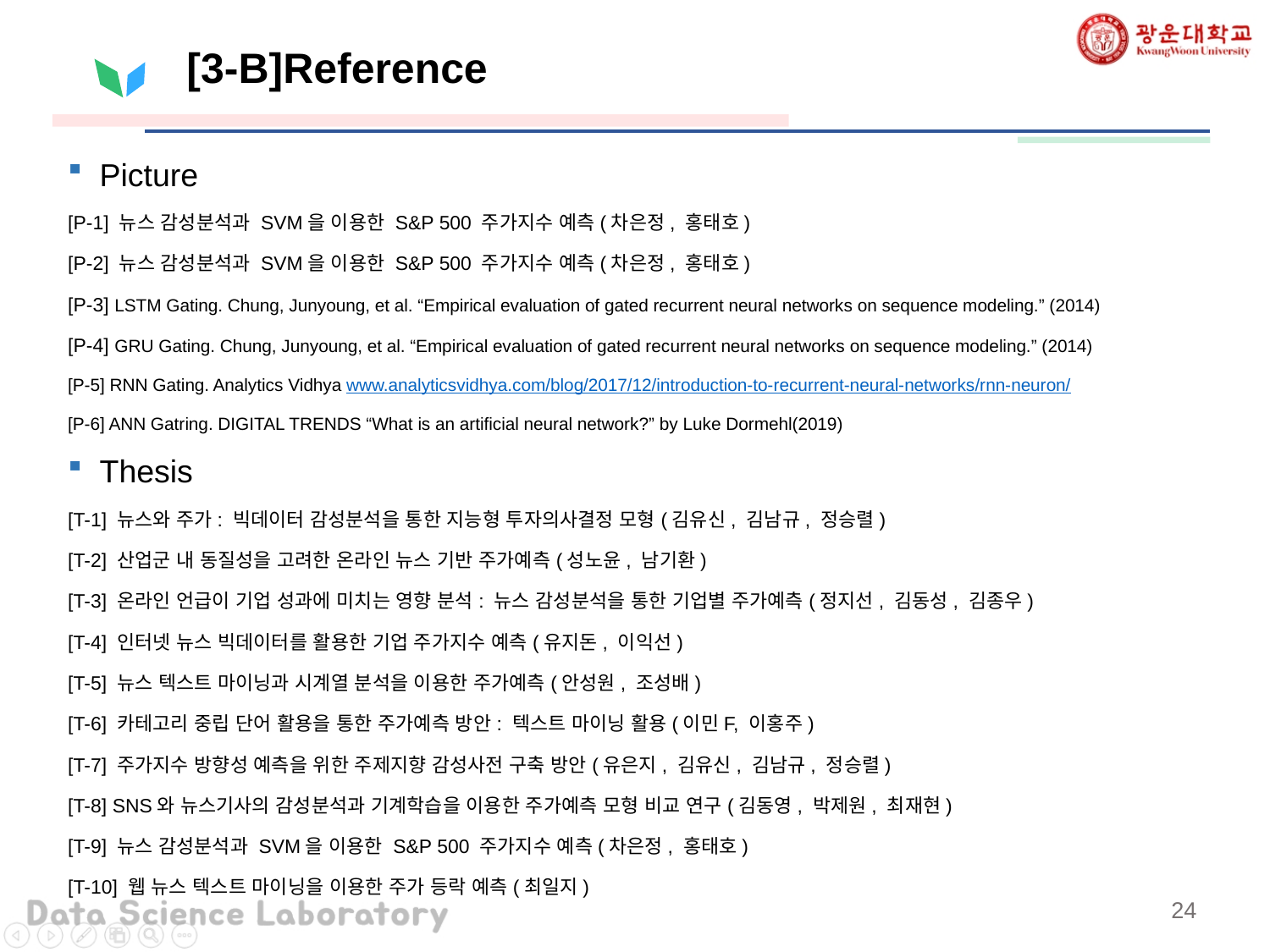

# [3-B]Reference
Picture
[P-1] 뉴스 감성분석과 SVM을 이용한 S&P 500 주가지수 예측(차은정, 홍태호)
[P-2] 뉴스 감성분석과 SVM을 이용한 S&P 500 주가지수 예측(차은정, 홍태호)
[P-3] LSTM Gating. Chung, Junyoung, et al. “Empirical evaluation of gated recurrent neural networks on sequence modeling.” (2014)
[P-4] GRU Gating. Chung, Junyoung, et al. “Empirical evaluation of gated recurrent neural networks on sequence modeling.” (2014)
[P-5] RNN Gating. Analytics Vidhya www.analyticsvidhya.com/blog/2017/12/introduction-to-recurrent-neural-networks/rnn-neuron/
[P-6] ANN Gatring. DIGITAL TRENDS “What is an artificial neural network?” by Luke Dormehl(2019)
Thesis
[T-1] 뉴스와 주가: 빅데이터 감성분석을 통한 지능형 투자의사결정 모형(김유신, 김남규, 정승렬)
[T-2] 산업군 내 동질성을 고려한 온라인 뉴스 기반 주가예측(성노윤, 남기환)
[T-3] 온라인 언급이 기업 성과에 미치는 영향 분석: 뉴스 감성분석을 통한 기업별 주가예측(정지선, 김동성, 김종우)
[T-4] 인터넷 뉴스 빅데이터를 활용한 기업 주가지수 예측(유지돈, 이익선)
[T-5] 뉴스 텍스트 마이닝과 시계열 분석을 이용한 주가예측(안성원, 조성배)
[T-6] 카테고리 중립 단어 활용을 통한 주가예측 방안: 텍스트 마이닝 활용(이민F, 이홍주)
[T-7] 주가지수 방향성 예측을 위한 주제지향 감성사전 구축 방안(유은지, 김유신, 김남규, 정승렬)
[T-8] SNS와 뉴스기사의 감성분석과 기계학습을 이용한 주가예측 모형 비교 연구(김동영, 박제원, 최재현)
[T-9] 뉴스 감성분석과 SVM을 이용한 S&P 500 주가지수 예측(차은정, 홍태호)
[T-10] 웹 뉴스 텍스트 마이닝을 이용한 주가 등락 예측(최일지)

24